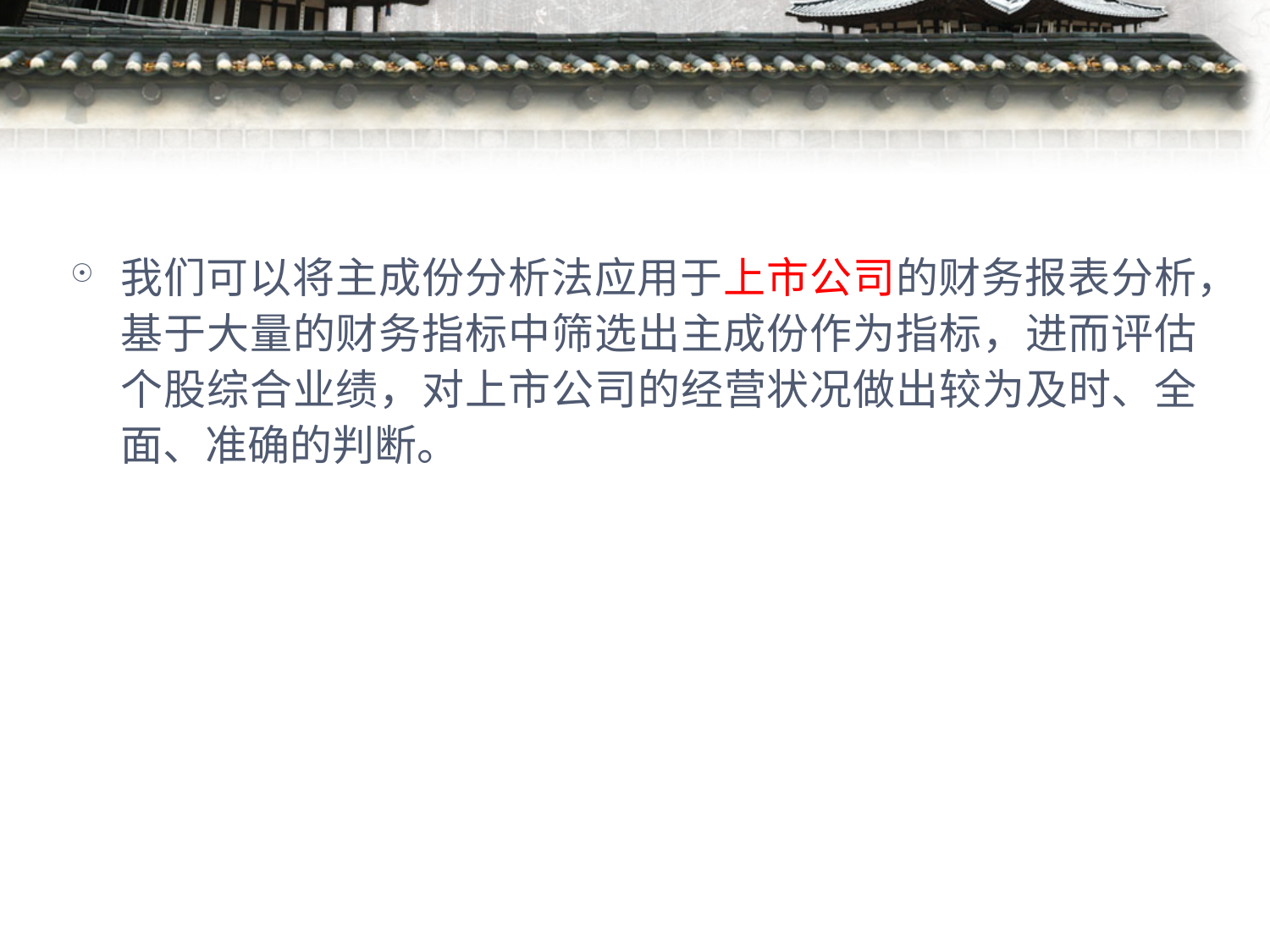

#
我们可以将主成份分析法应用于上市公司的财务报表分析，基于大量的财务指标中筛选出主成份作为指标，进而评估个股综合业绩，对上市公司的经营状况做出较为及时、全面、准确的判断。